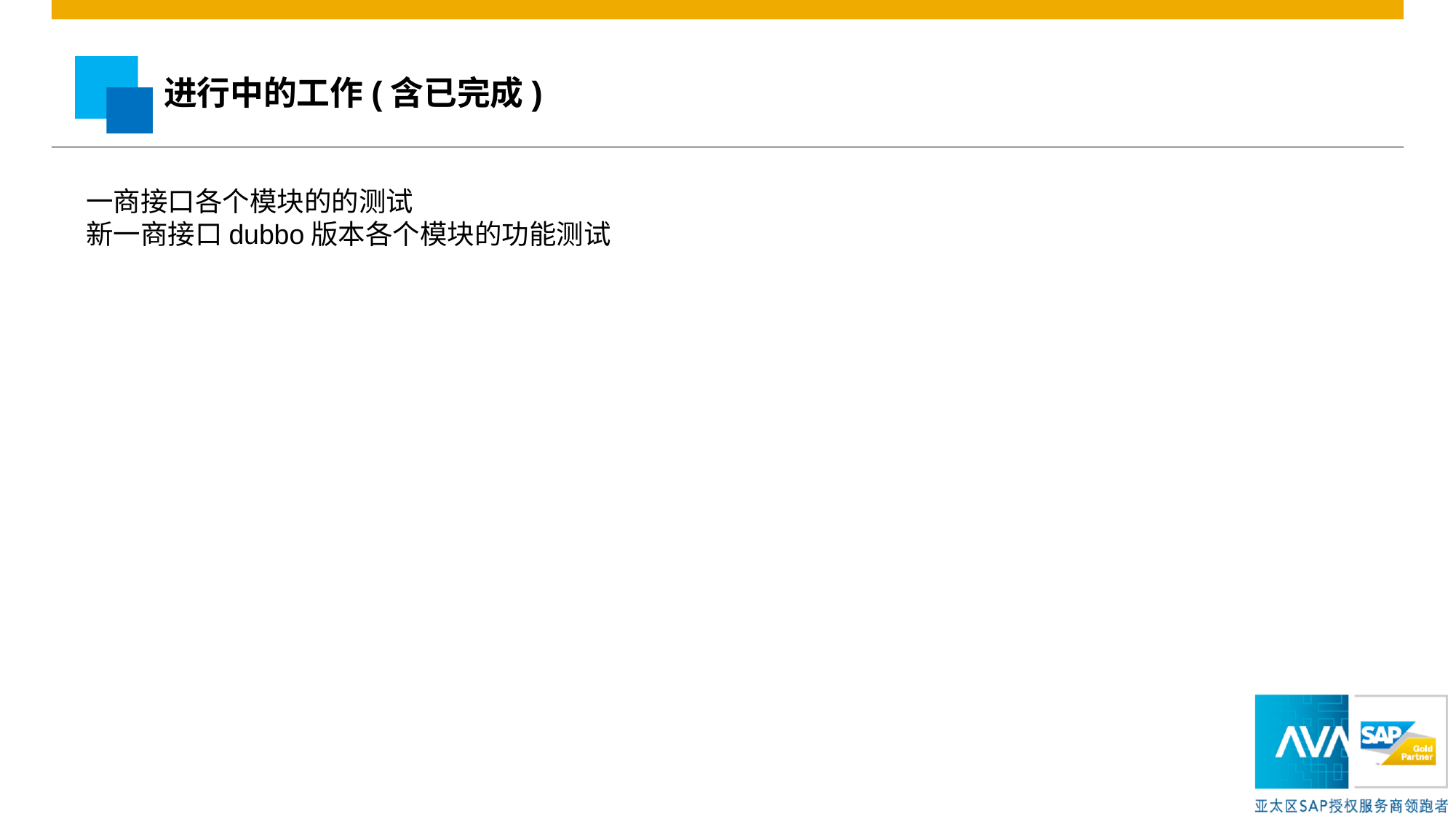

进行中的工作(含已完成)
一商接口各个模块的的测试
新一商接口dubbo版本各个模块的功能测试